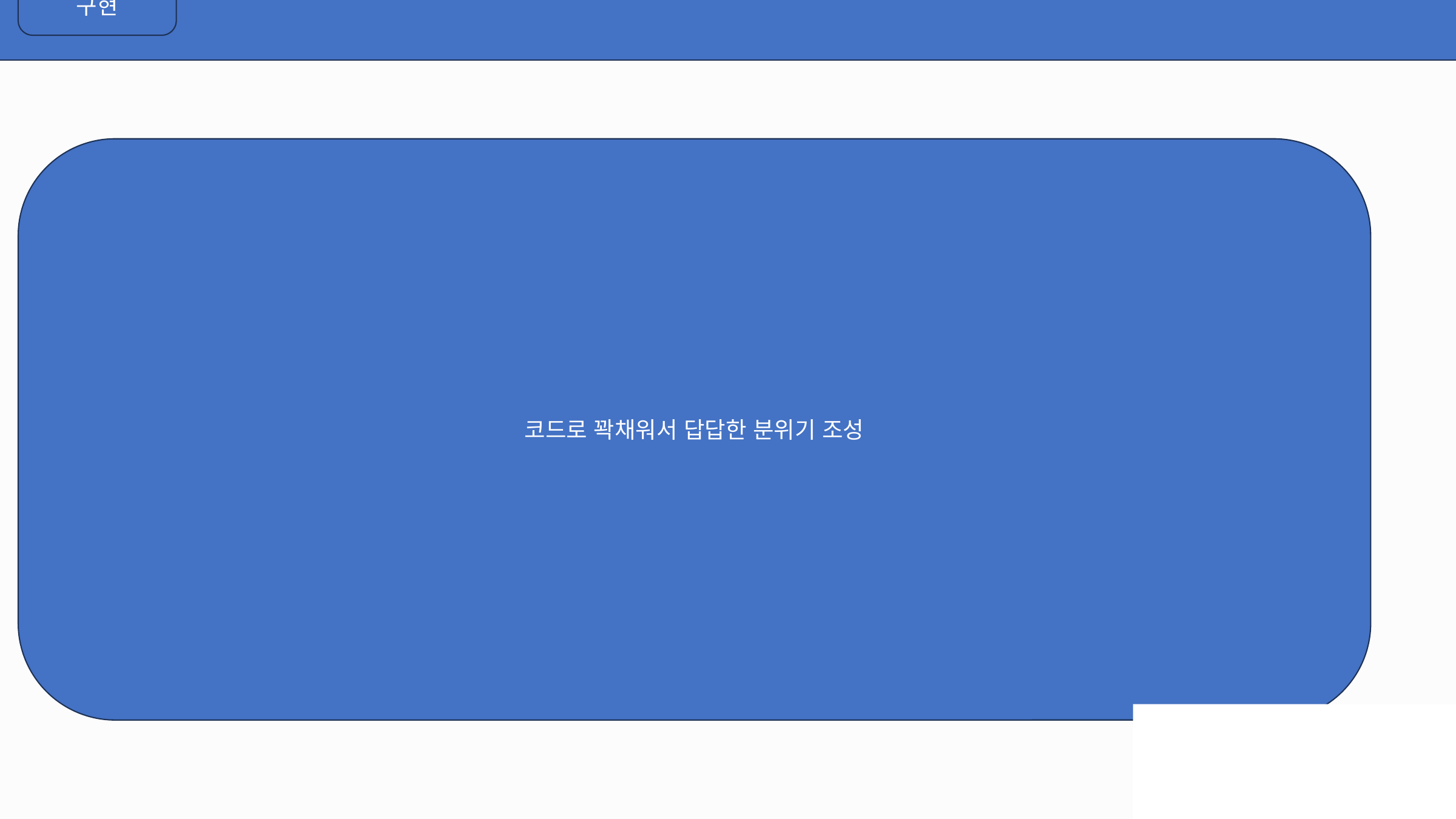

다양한 모드 구현
코드로 꽉채워서 답답한 분위기 조성